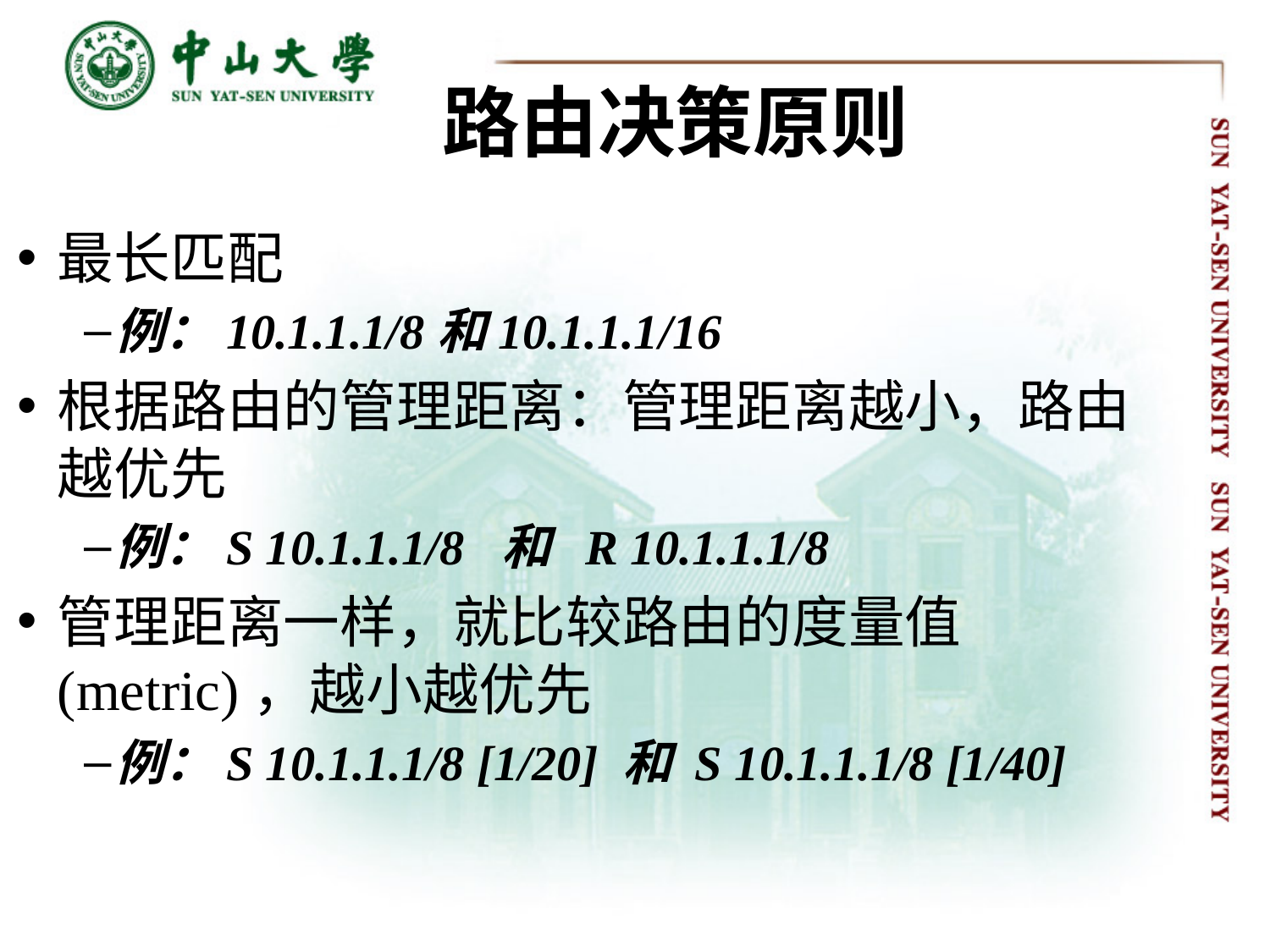

路由决策原则
最长匹配
例：10.1.1.1/8和10.1.1.1/16
根据路由的管理距离：管理距离越小，路由越优先
例：S 10.1.1.1/8  和  R 10.1.1.1/8
管理距离一样，就比较路由的度量值(metric)，越小越优先
例：S 10.1.1.1/8 [1/20] 和 S 10.1.1.1/8 [1/40]